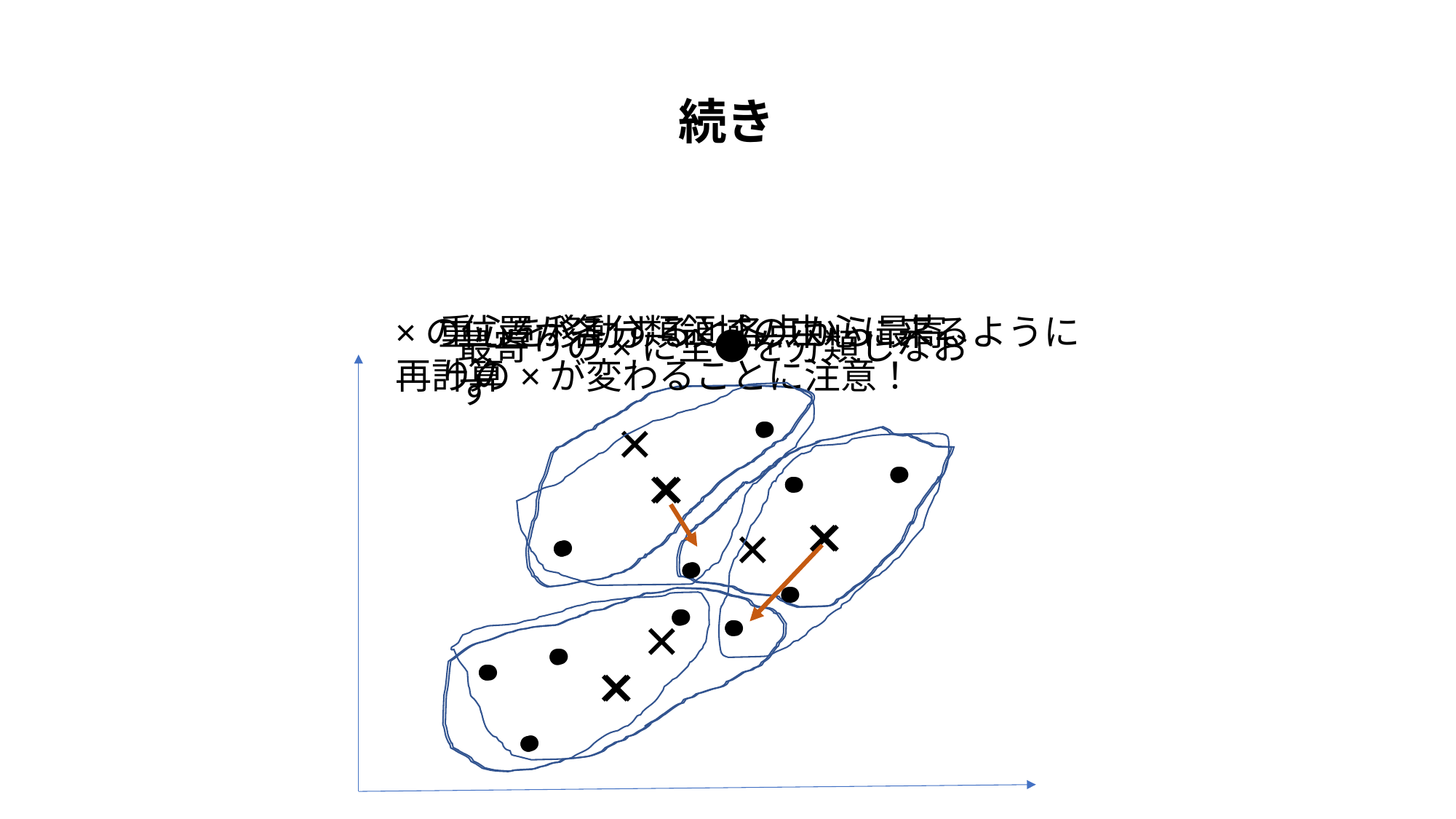

続き

×の位置が各分類領域の中心に来るように
再計算
重心を移動すると各点から最寄りの×が変わることに注意！
最寄りの×に全●を分類しなおす

●

●
×
●
×
●
●
●
●

●
●
●
×
●

●

●
×
●
×
●
●
●
●

●
●
●
×
●

×
●

●
●
×
●
●
●
●

×
●
●
●
●